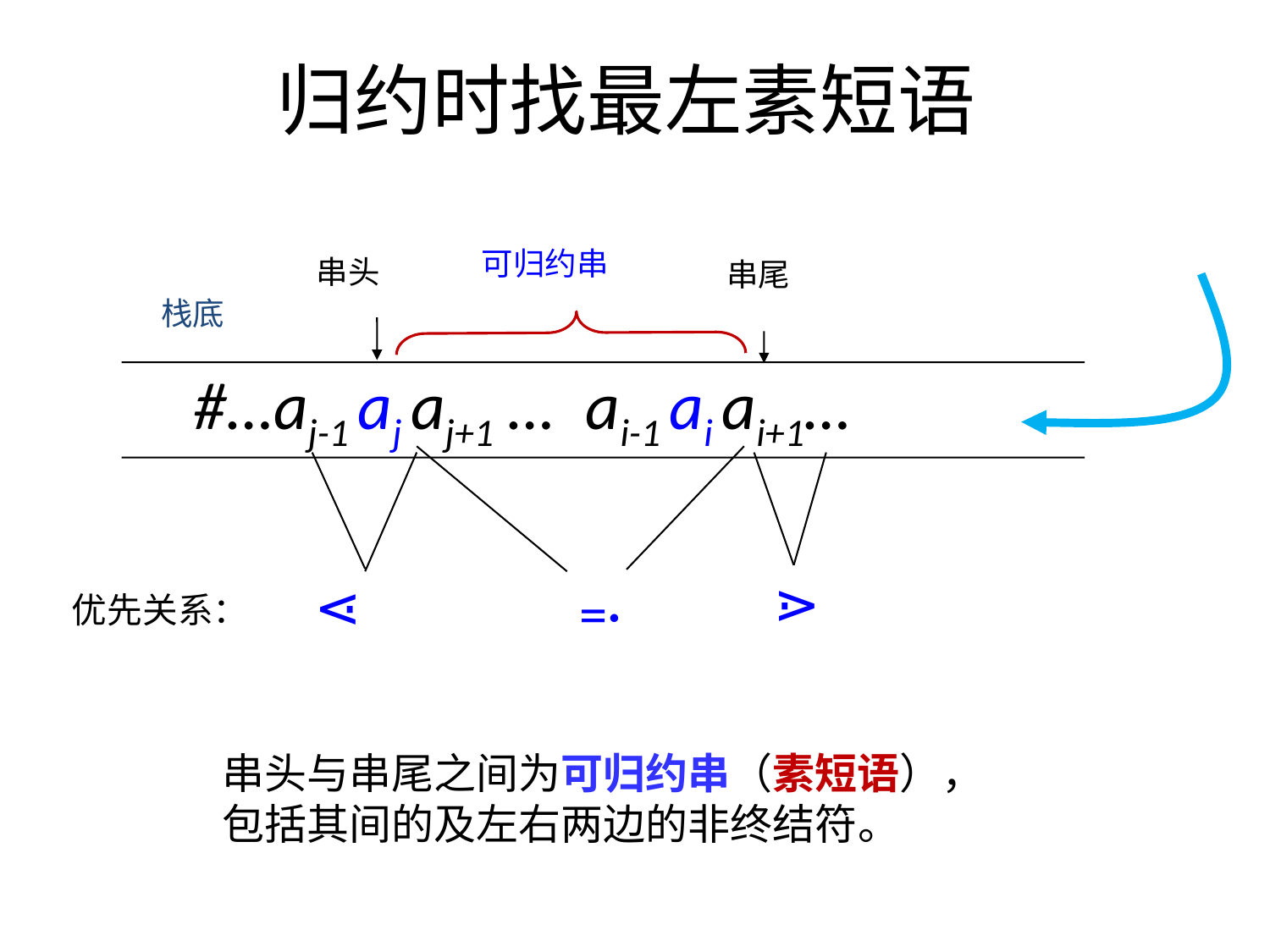

# 归约时找最左素短语

可归约串
串头
串尾

栈底
#…aj-1 aj aj+1 …  ai-1 ai ai+1…

⋗
⋖
=·
优先关系：
串头与串尾之间为可归约串（素短语），包括其间的及左右两边的非终结符。